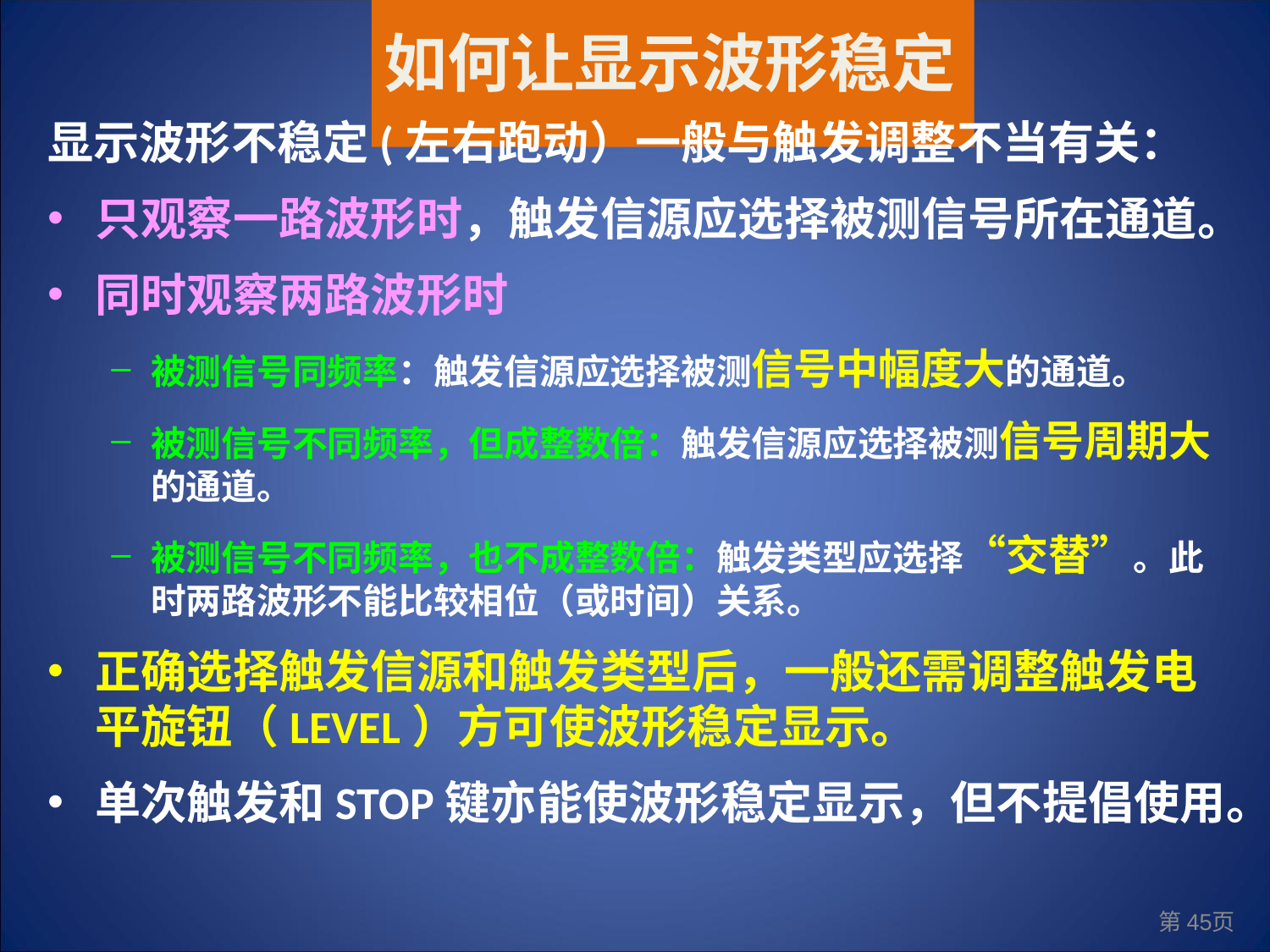

如何让显示波形稳定
显示波形不稳定(左右跑动）一般与触发调整不当有关：
只观察一路波形时，触发信源应选择被测信号所在通道。
同时观察两路波形时
被测信号同频率：触发信源应选择被测信号中幅度大的通道。
被测信号不同频率，但成整数倍：触发信源应选择被测信号周期大的通道。
被测信号不同频率，也不成整数倍：触发类型应选择“交替”。此时两路波形不能比较相位（或时间）关系。
正确选择触发信源和触发类型后，一般还需调整触发电平旋钮（LEVEL）方可使波形稳定显示。
单次触发和STOP键亦能使波形稳定显示，但不提倡使用。